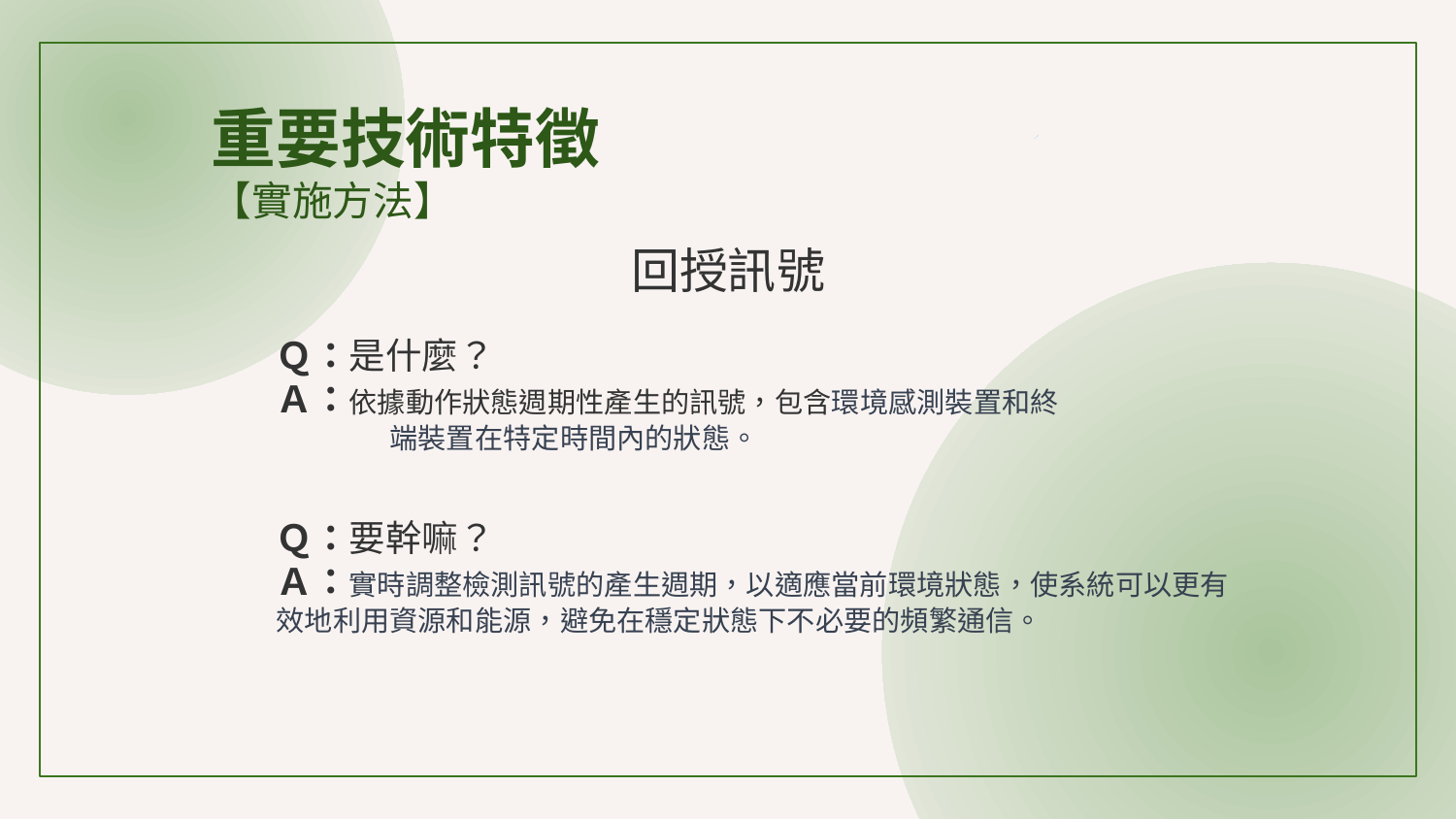

重要技術特徵
【實施方法】

回授訊號
Ｑ：是什麼？
Ａ：依據動作狀態週期性產生的訊號，包含環境感測裝置和終　　　　端裝置在特定時間內的狀態。
Ｑ：要幹嘛？
Ａ：實時調整檢測訊號的產生週期，以適應當前環境狀態，使系統可以更有效地利用資源和能源，避免在穩定狀態下不必要的頻繁通信。